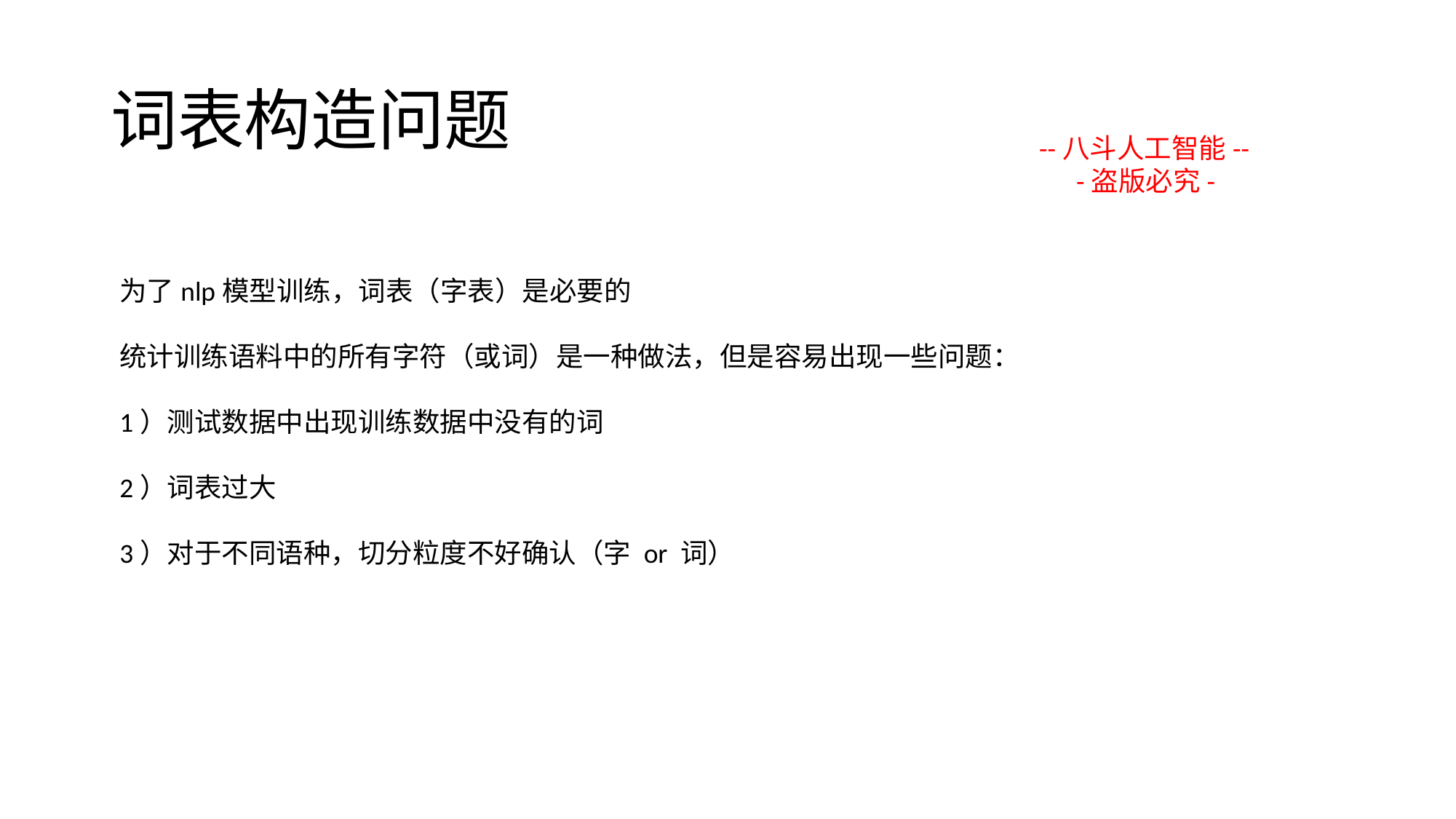

词表构造问题
--八斗人工智能--
      -盗版必究-

为了nlp模型训练，词表（字表）是必要的

统计训练语料中的所有字符（或词）是一种做法，但是容易出现一些问题：

1）测试数据中出现训练数据中没有的词

2）词表过大

3）对于不同语种，切分粒度不好确认（字 or 词）